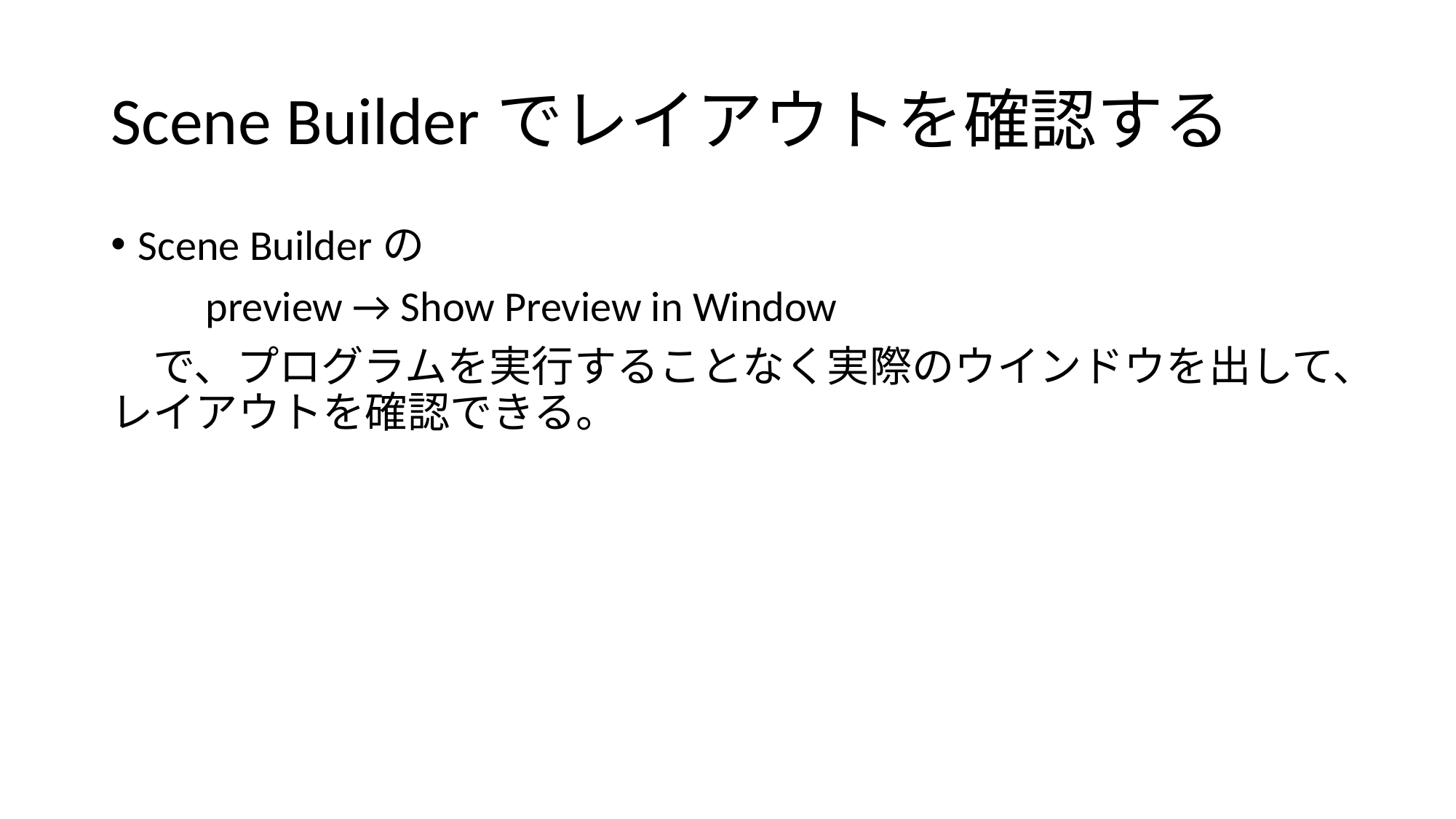

# Scene Builderでレイアウトを確認する
Scene Builderの
　　preview → Show Preview in Window
　で、プログラムを実行することなく実際のウインドウを出して、レイアウトを確認できる。